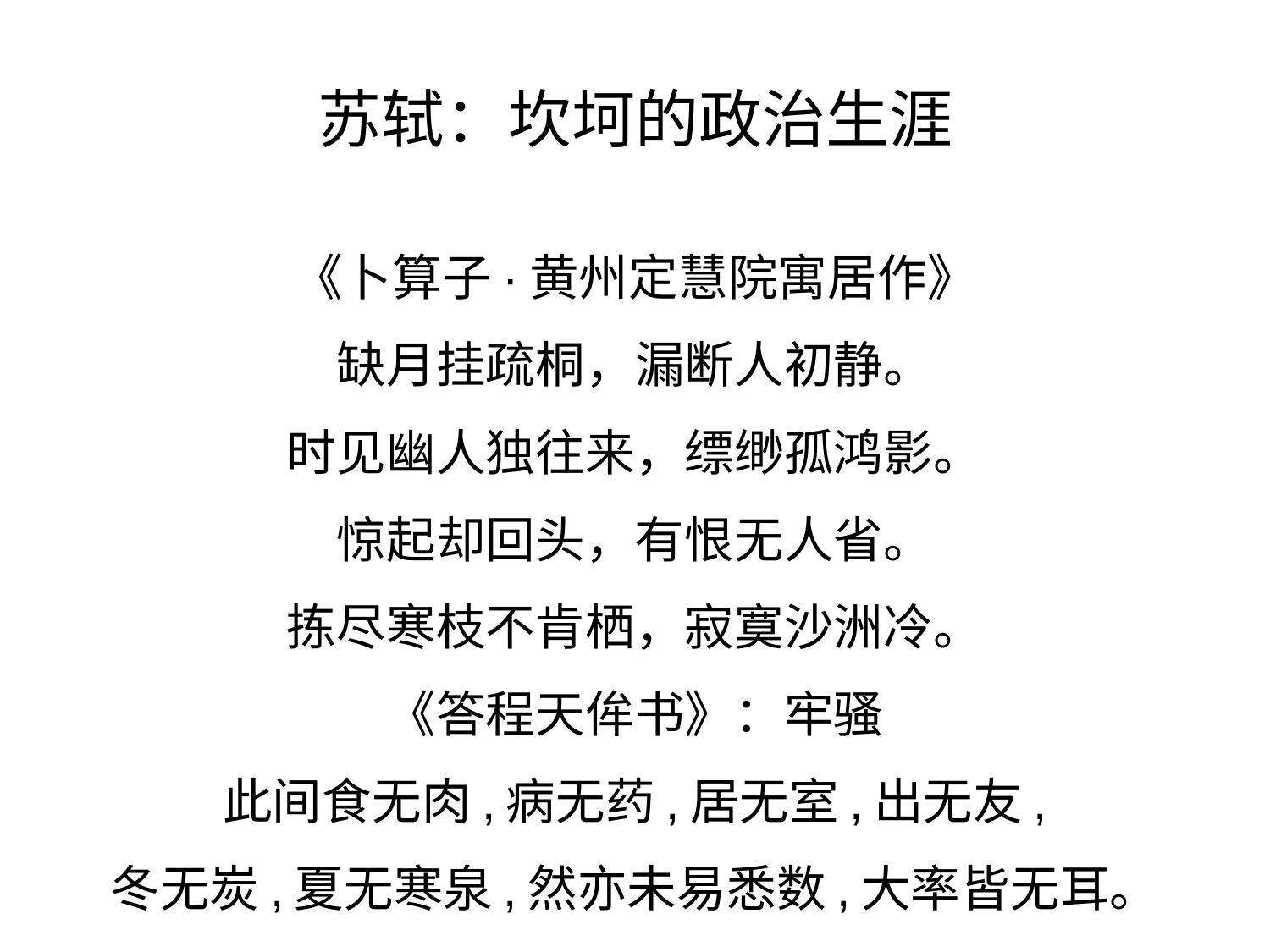

# 苏轼：坎坷的政治生涯
《卜算子·黄州定慧院寓居作》
缺月挂疏桐，漏断人初静。
时见幽人独往来，缥缈孤鸿影。
惊起却回头，有恨无人省。
拣尽寒枝不肯栖，寂寞沙洲冷。
《答程天侔书》：牢骚
此间食无肉,病无药,居无室,出无友,
冬无炭,夏无寒泉,然亦未易悉数,大率皆无耳。